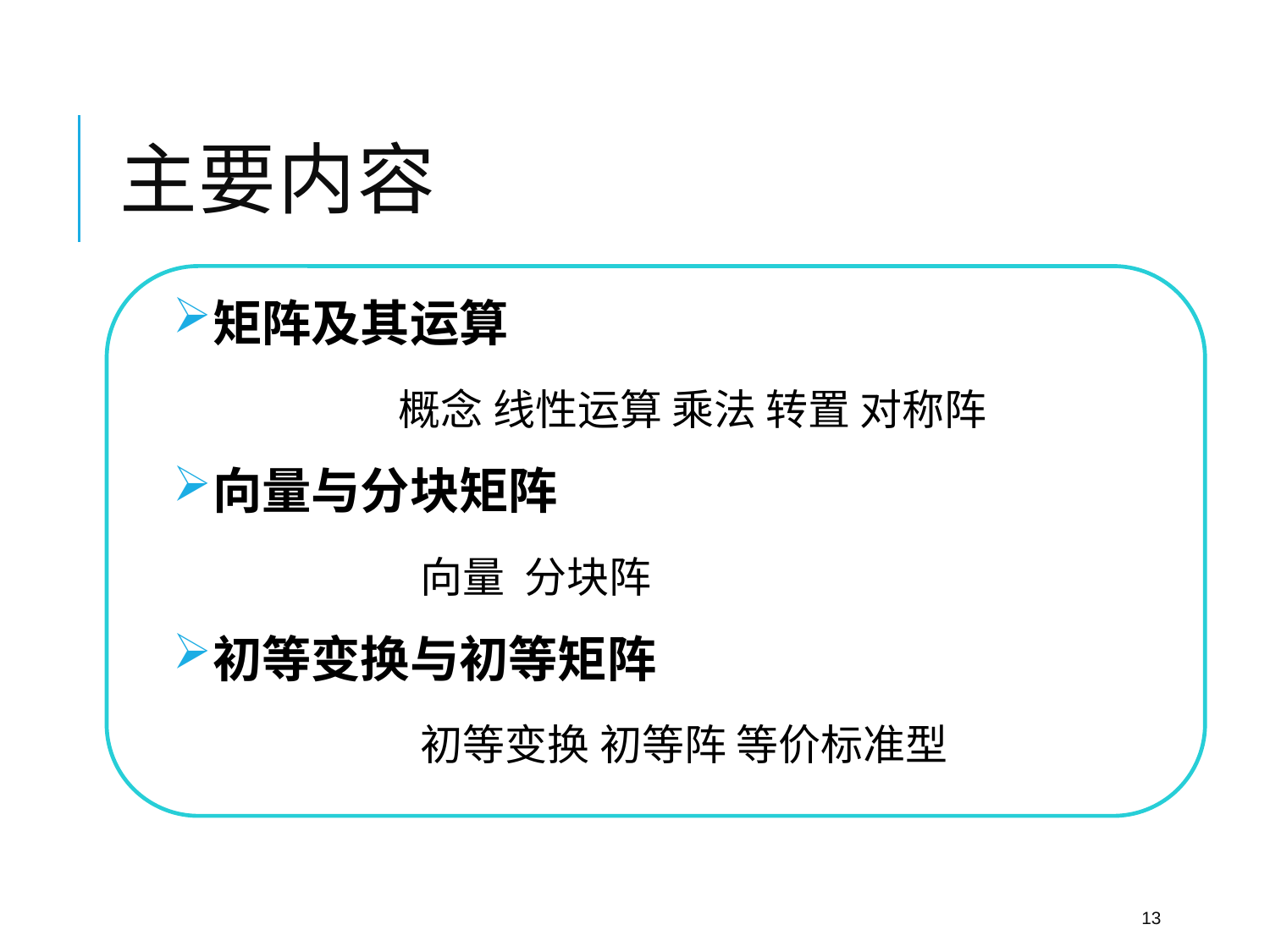

# 主要内容

矩阵及其运算
                  概念 线性运算 乘法 转置 对称阵
向量与分块矩阵
                    向量  分块阵
初等变换与初等矩阵
                    初等变换 初等阵 等价标准型
13